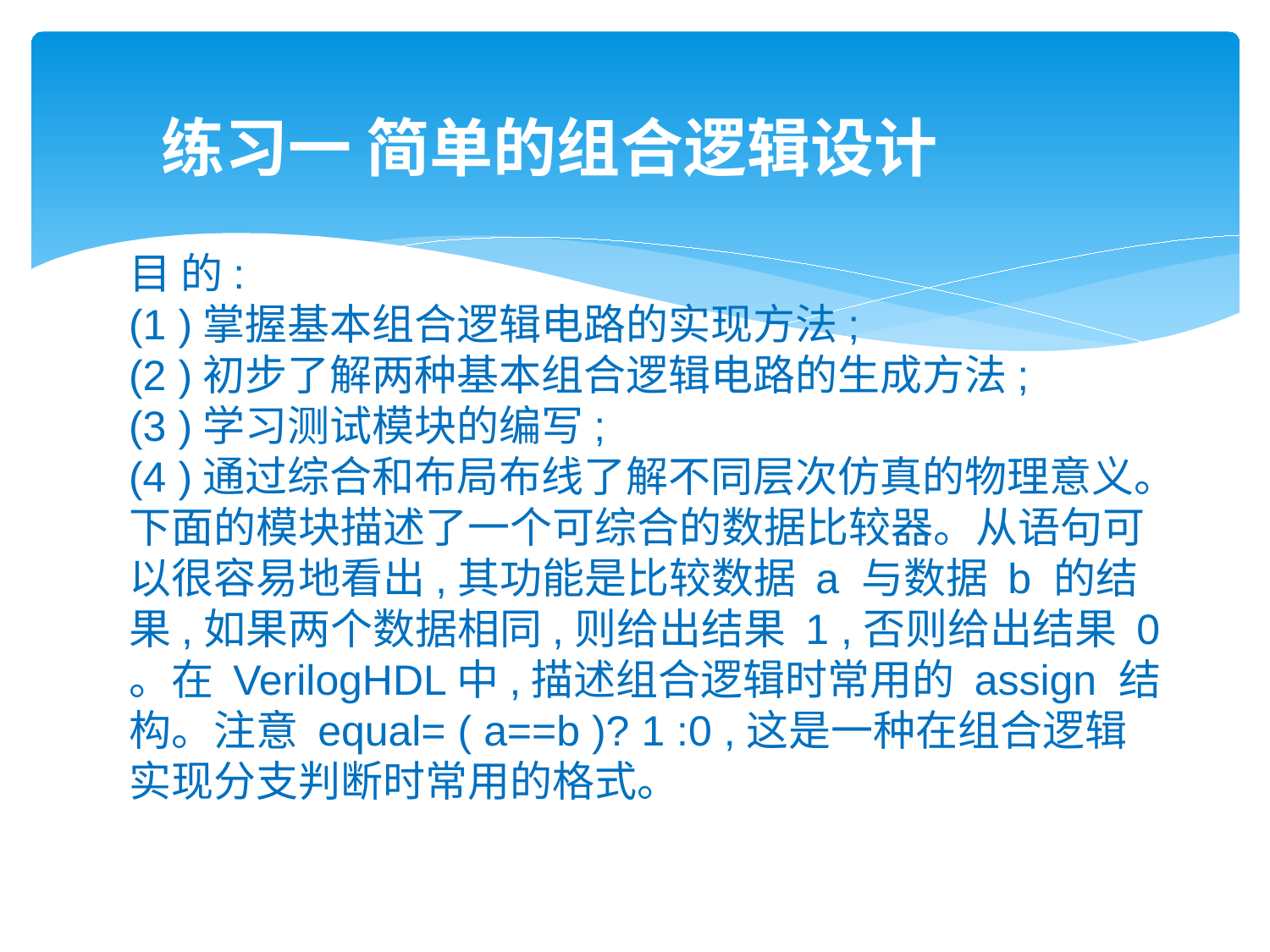

#
练习一 简单的组合逻辑设计
目 的:
(1 )掌握基本组合逻辑电路的实现方法;
(2 )初步了解两种基本组合逻辑电路的生成方法;
(3 )学习测试模块的编写;
(4 )通过综合和布局布线了解不同层次仿真的物理意义。
下面的模块描述了一个可综合的数据比较器。从语句可以很容易地看出,其功能是比较数据 a 与数据 b 的结果,如果两个数据相同,则给出结果 1 ,否则给出结果 0 。在 VerilogHDL中,描述组合逻辑时常用的 assign 结构。注意 equal= ( a==b )? 1 :0 ,这是一种在组合逻辑实现分支判断时常用的格式。